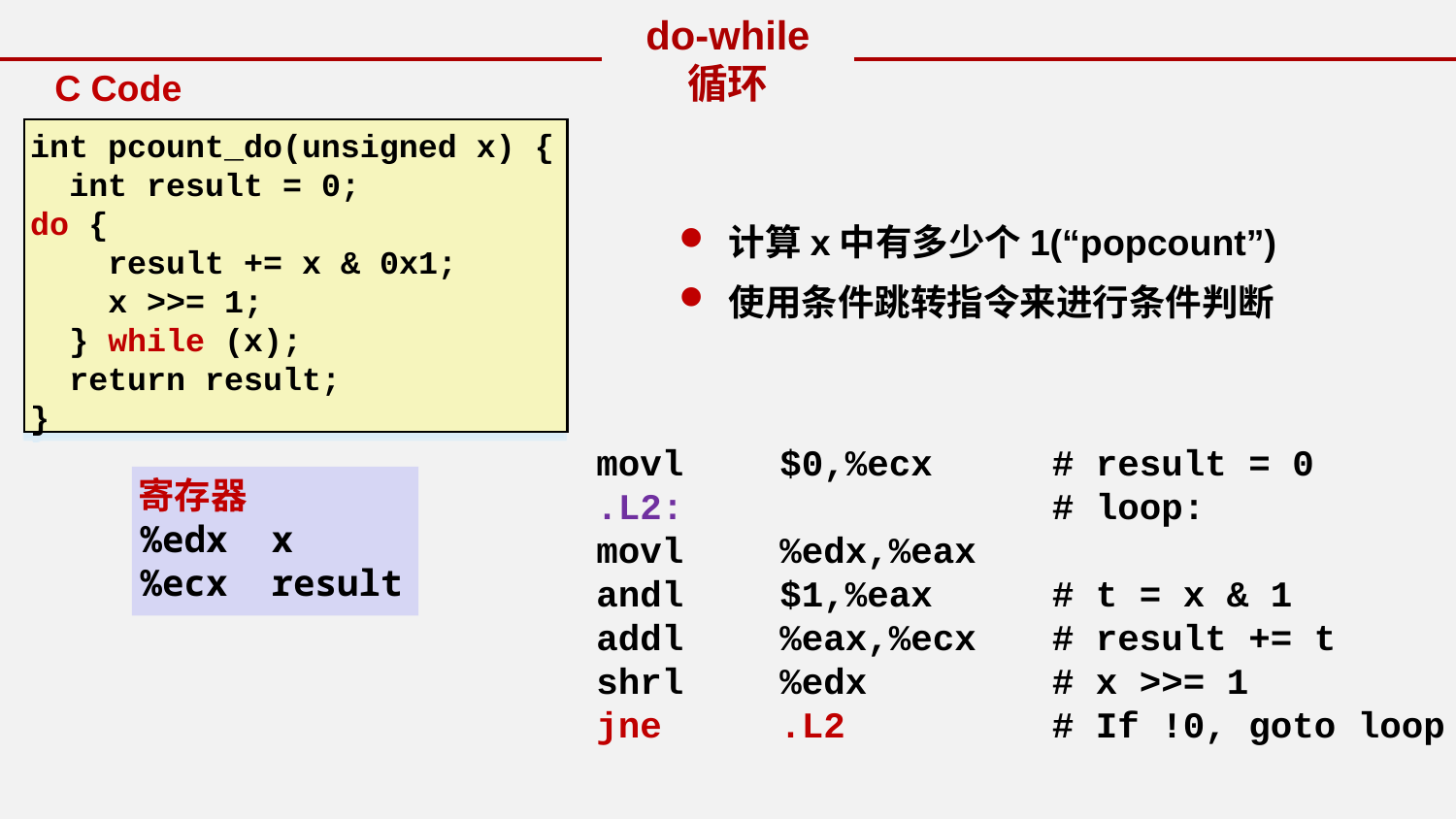

do-while 循环
C Code
int pcount_do(unsigned x) {
  int result = 0;
do {
    result += x & 0x1;
    x >>= 1;
  } while (x);
  return result;
}
 计算x中有多少个1(“popcount”)
 使用条件跳转指令来进行条件判断
movl	$0,%ecx	# result = 0
.L2:		# loop:
movl	%edx,%eax
andl	$1,%eax	# t = x & 1
addl	%eax,%ecx	# result += t
shrl	%edx	# x >>= 1
jne	.L2	# If !0, goto loop
寄存器
%edx  x
%ecx  result